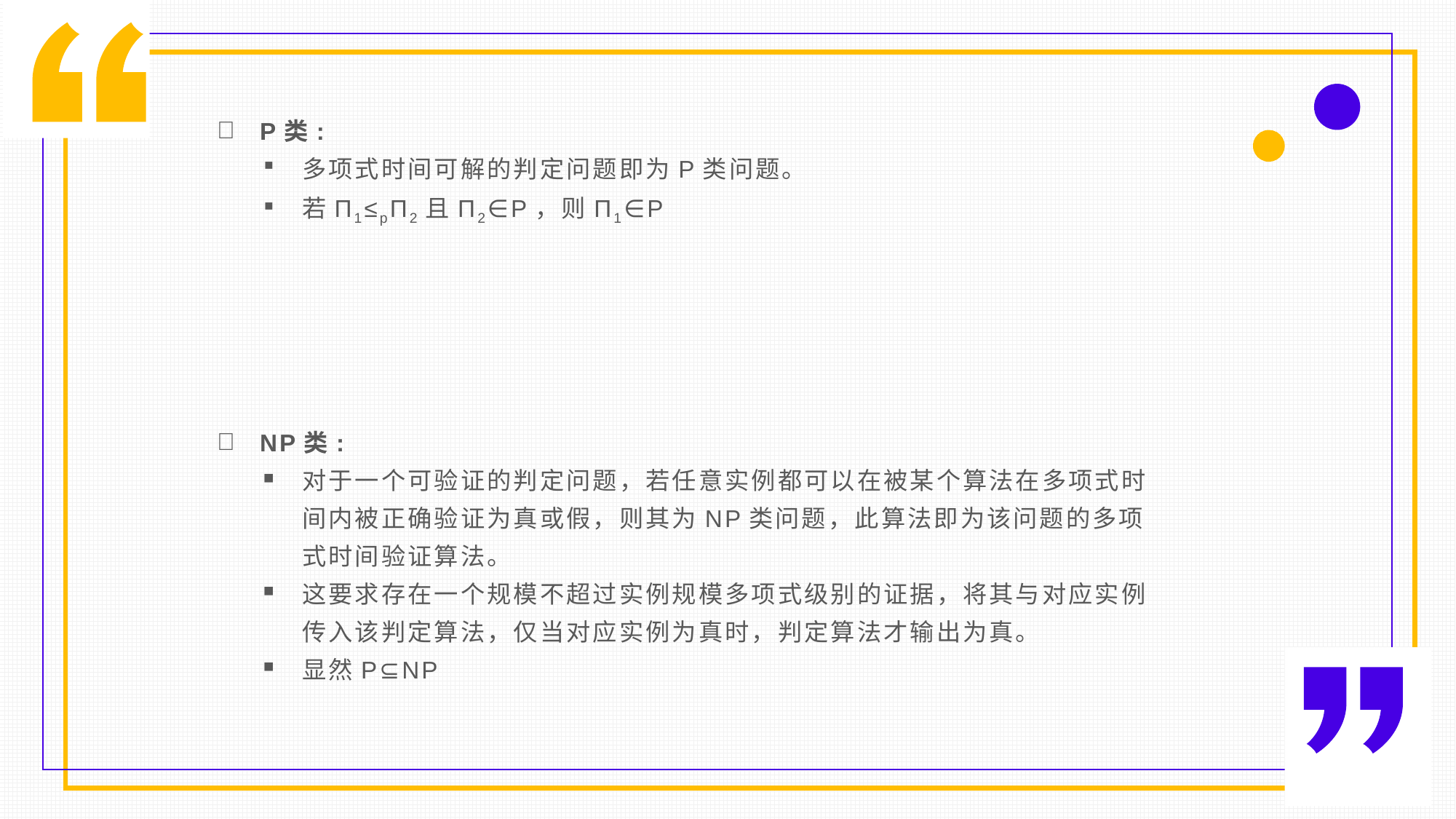

P类:
多项式时间可解的判定问题即为P类问题。
若Π1≤pΠ2且Π2∈P，则Π1∈P

NP类:
对于一个可验证的判定问题，若任意实例都可以在被某个算法在多项式时间内被正确验证为真或假，则其为NP类问题，此算法即为该问题的多项式时间验证算法。
这要求存在一个规模不超过实例规模多项式级别的证据，将其与对应实例传入该判定算法，仅当对应实例为真时，判定算法才输出为真。
显然P⊆NP